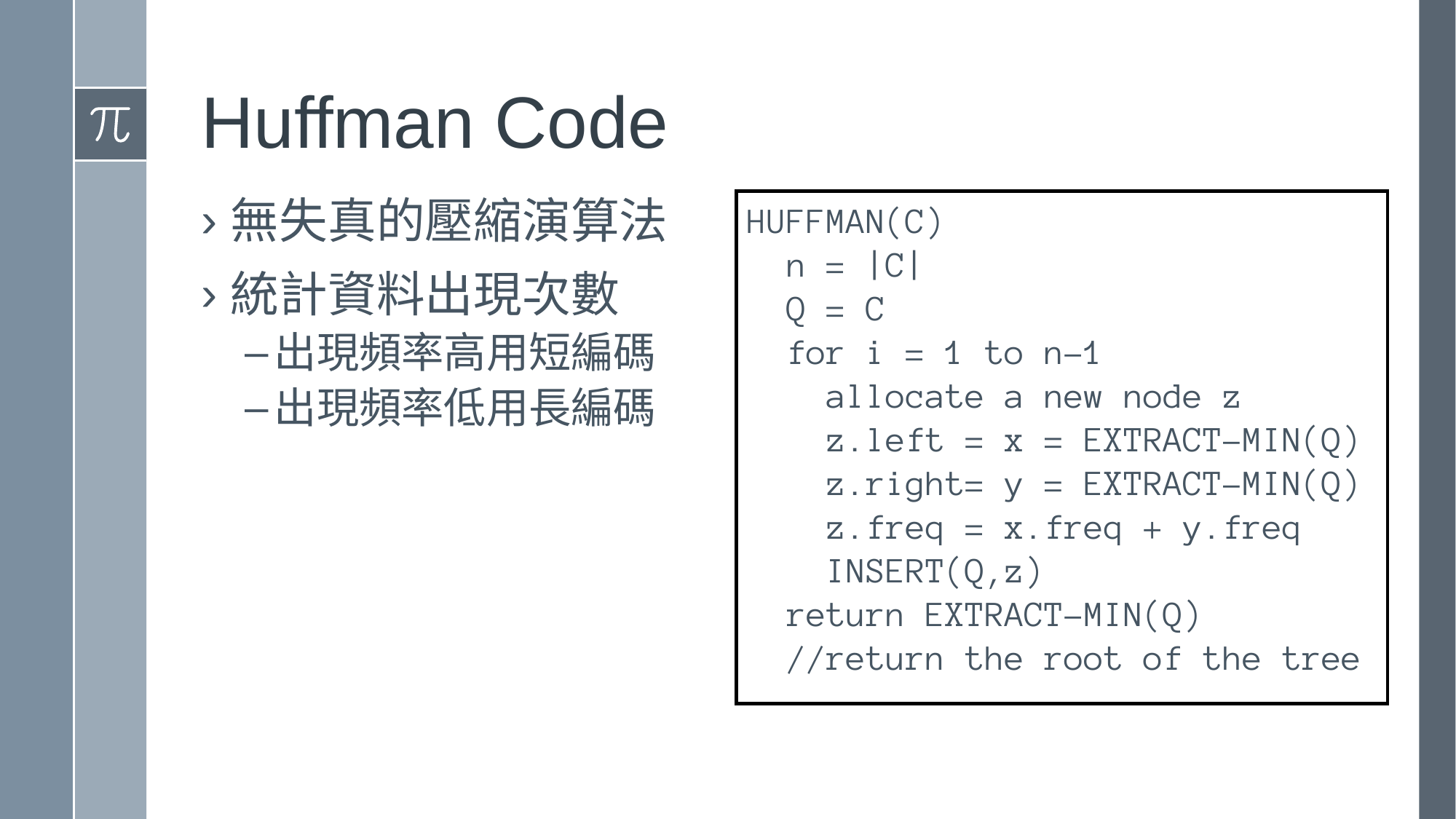

# Huffman Code
無失真的壓縮演算法
統計資料出現次數
出現頻率高用短編碼
出現頻率低用長編碼

HUFFMAN(C)
  n = |C|
  Q = C
  for i = 1 to n-1
    allocate a new node z
    z.left = x = EXTRACT-MIN(Q)
    z.right= y = EXTRACT-MIN(Q)
    z.freq = x.freq + y.freq
    INSERT(Q,z)
  return EXTRACT-MIN(Q)
  //return the root of the tree